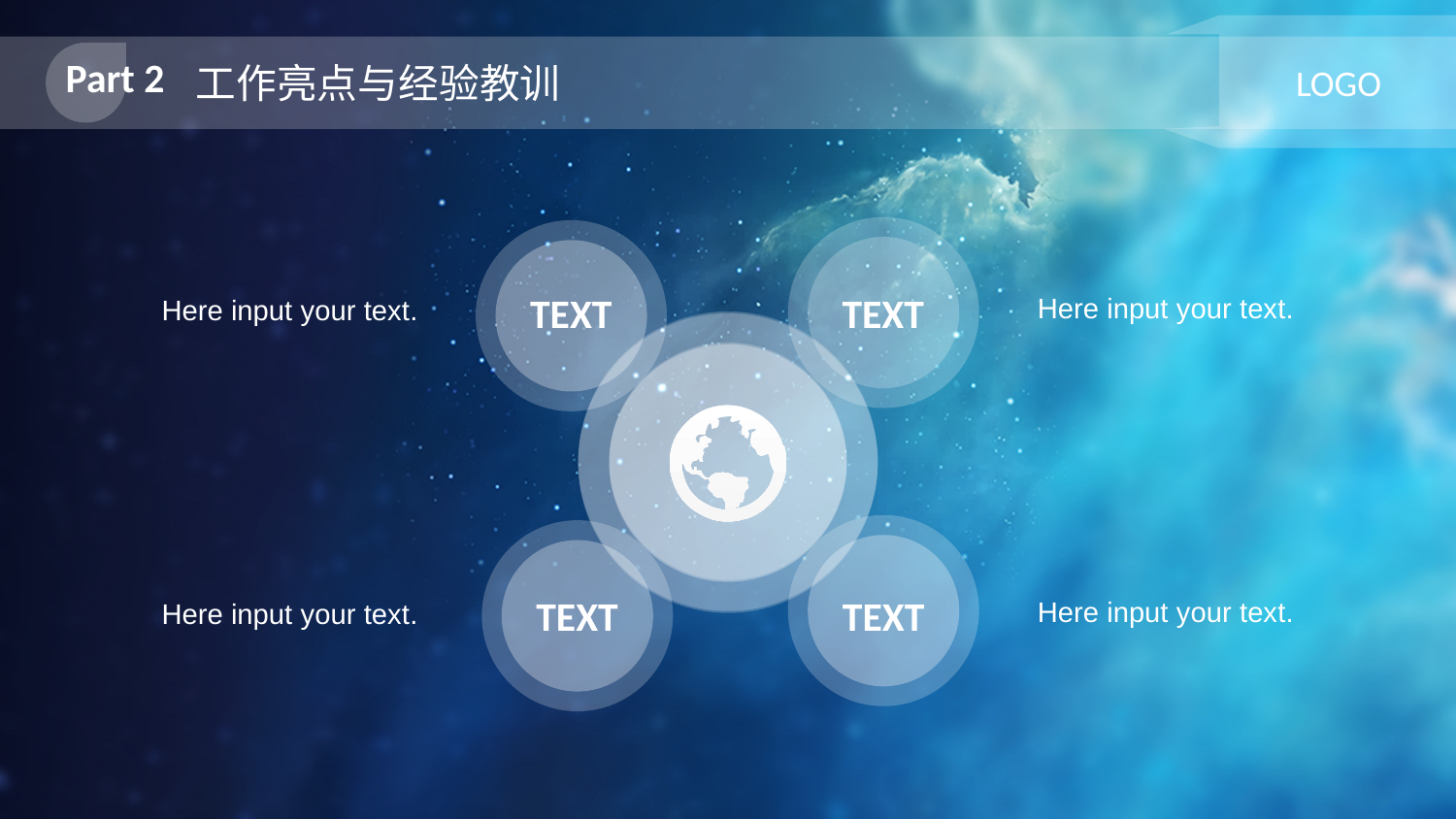

Part 2
工作亮点与经验教训
LOGO

TEXT

TEXT
Here input your text.
Here input your text.

TEXT

TEXT
Here input your text.
Here input your text.